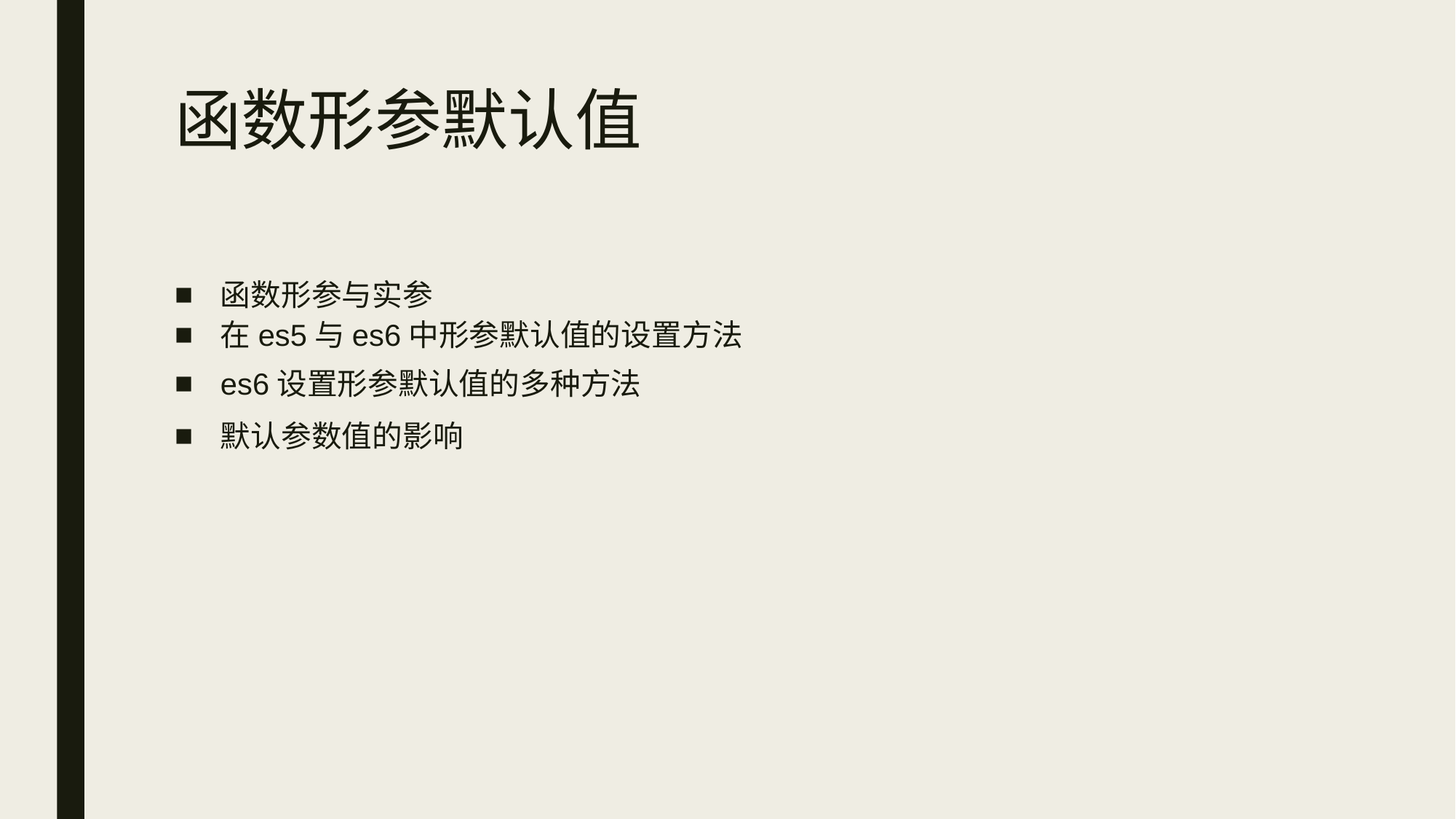

# 函数形参默认值
函数形参与实参
在es5与es6中形参默认值的设置方法
es6设置形参默认值的多种方法
默认参数值的影响